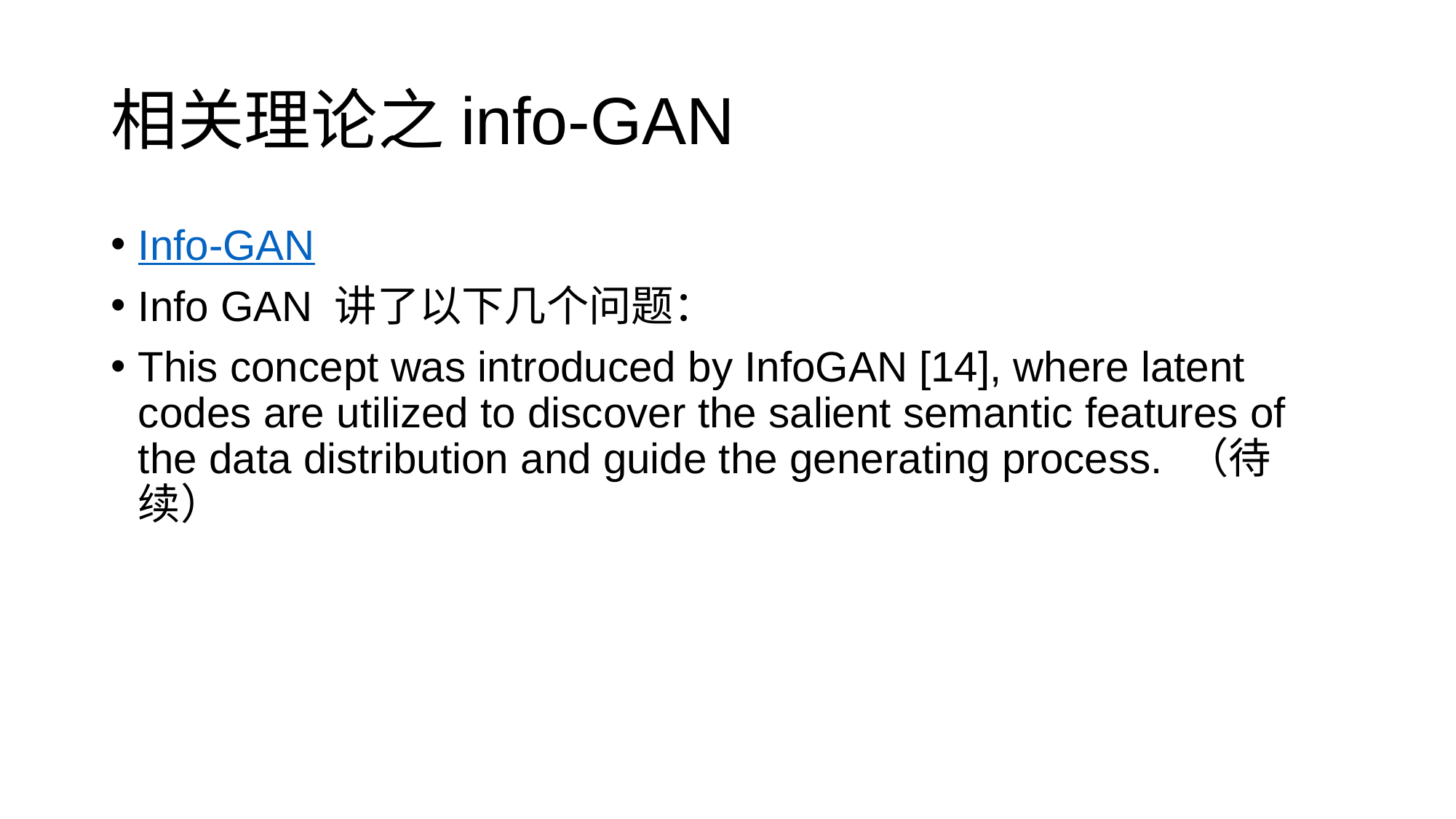

# 相关理论之info-GAN
Info-GAN
Info GAN 讲了以下几个问题：
This concept was introduced by InfoGAN [14], where latent codes are utilized to discover the salient semantic features of the data distribution and guide the generating process. （待续）